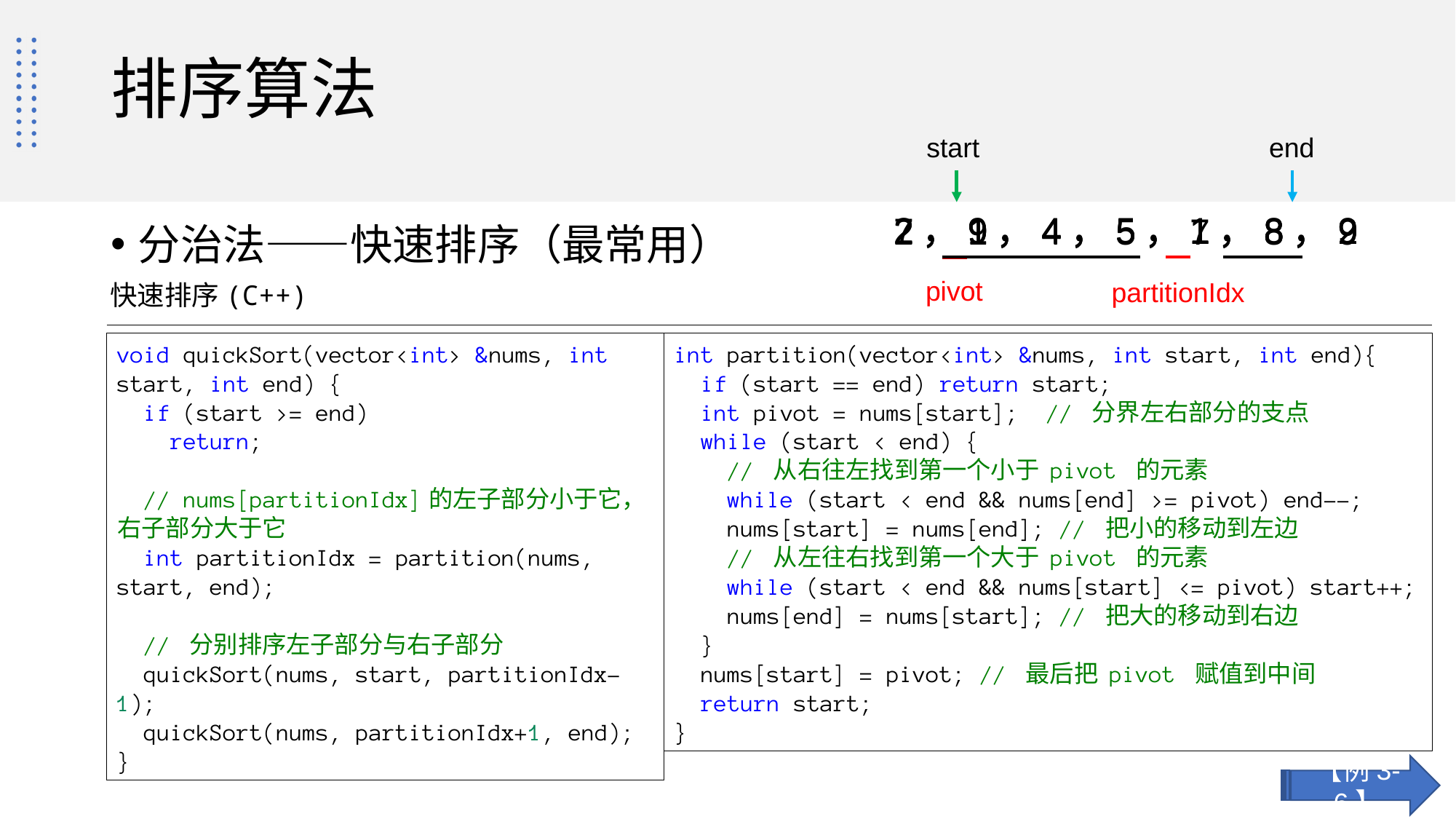

# 排序算法
start
end
2，9，4，5，1，8，9
2，9，4，5，1，8，2
7，9，4，5，1，8，2
2，1，4，5，1，8，9
2，1，4，5，7，8，9
分治法——快速排序（最常用）
pivot
partitionIdx
快速排序(C++)
void quickSort(vector<int> &nums, int start, int end) {
  if (start >= end)
    return;

  // nums[partitionIdx]的左子部分小于它，右子部分大于它
  int partitionIdx = partition(nums, start, end);

  // 分别排序左子部分与右子部分
  quickSort(nums, start, partitionIdx-1);
  quickSort(nums, partitionIdx+1, end);
}
int partition(vector<int> &nums, int start, int end){
  if (start == end) return start;
  int pivot = nums[start];  // 分界左右部分的支点
  while (start < end) {
    // 从右往左找到第一个小于 pivot 的元素
    while (start < end && nums[end] >= pivot) end--;
    nums[start] = nums[end]; // 把小的移动到左边
    // 从左往右找到第一个大于 pivot 的元素
    while (start < end && nums[start] <= pivot) start++;
    nums[end] = nums[start]; // 把大的移动到右边
  }
  nums[start] = pivot; // 最后把 pivot 赋值到中间
  return start;
}
【例3-6】